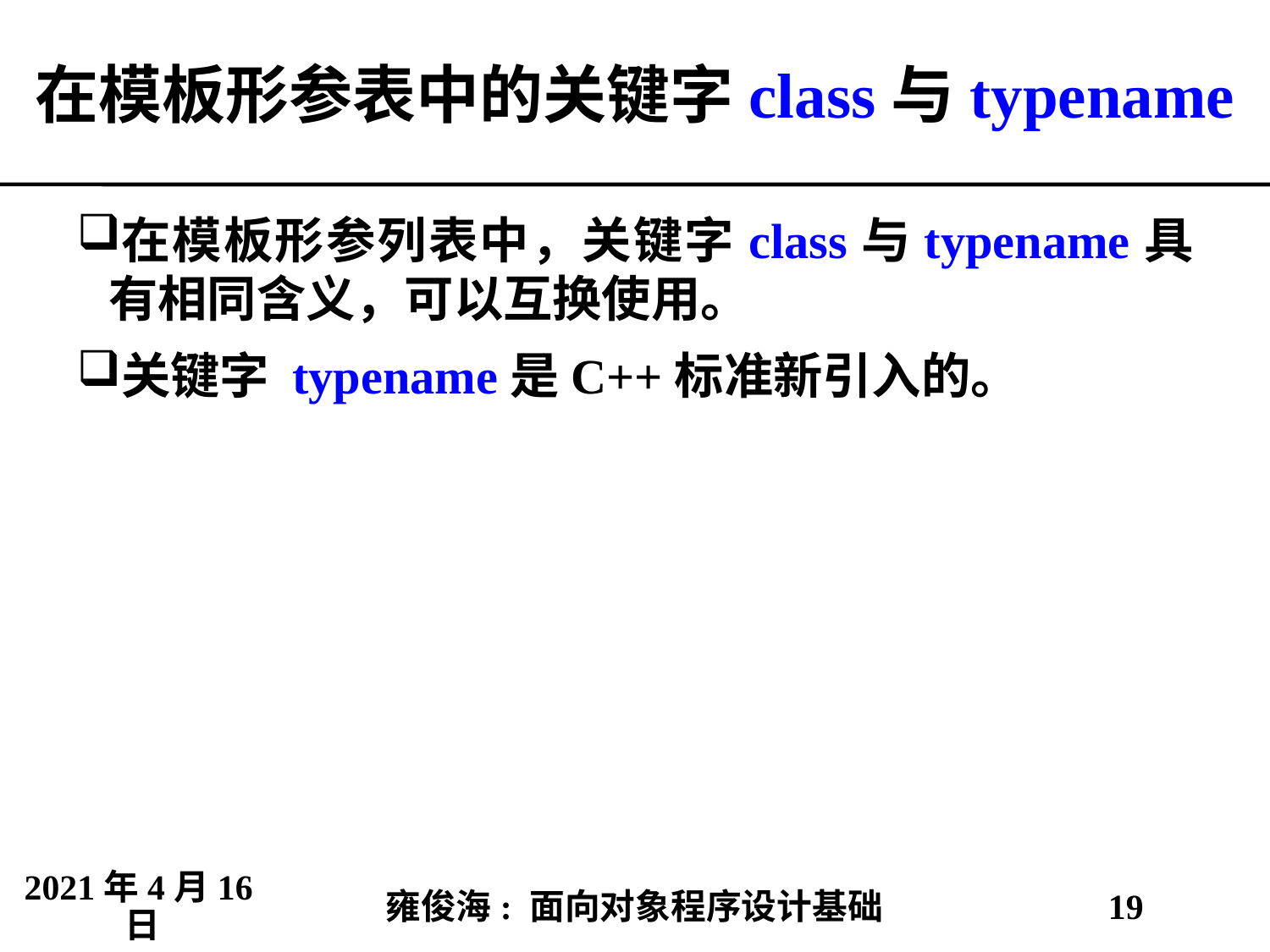

# 在模板形参表中的关键字class与typename

在模板形参列表中，关键字class与typename具有相同含义，可以互换使用。
关键字 typename是C++标准新引入的。
2021年4月16日
雍俊海: 面向对象程序设计基础
19